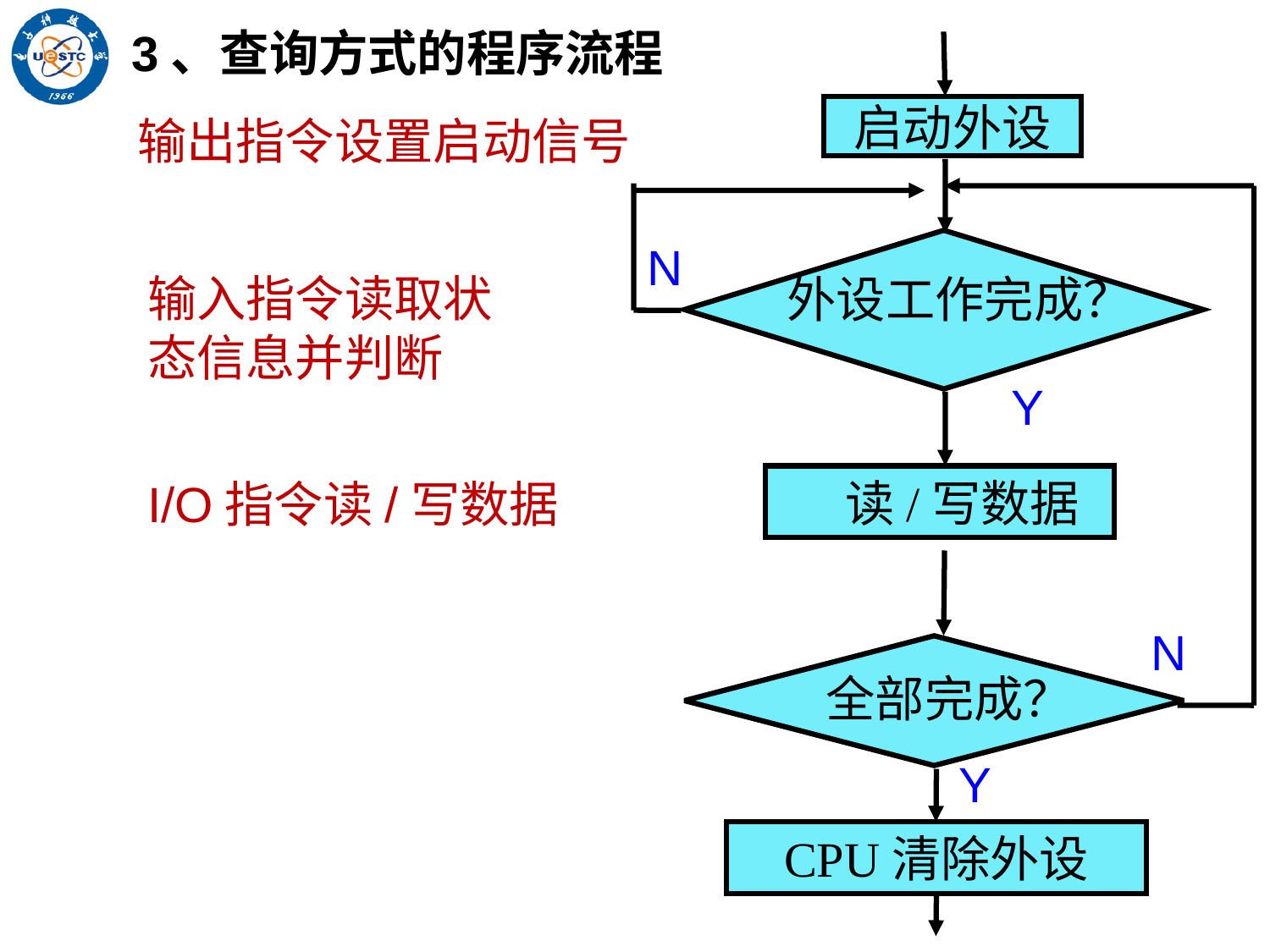

3、查询方式的程序流程

启动外设
输出指令设置启动信号

N

N

外设工作完成？
输入指令读取状态信息并判断

Y

   读/写数据
I/O指令读/写数据

全部完成？
Y

CPU清除外设